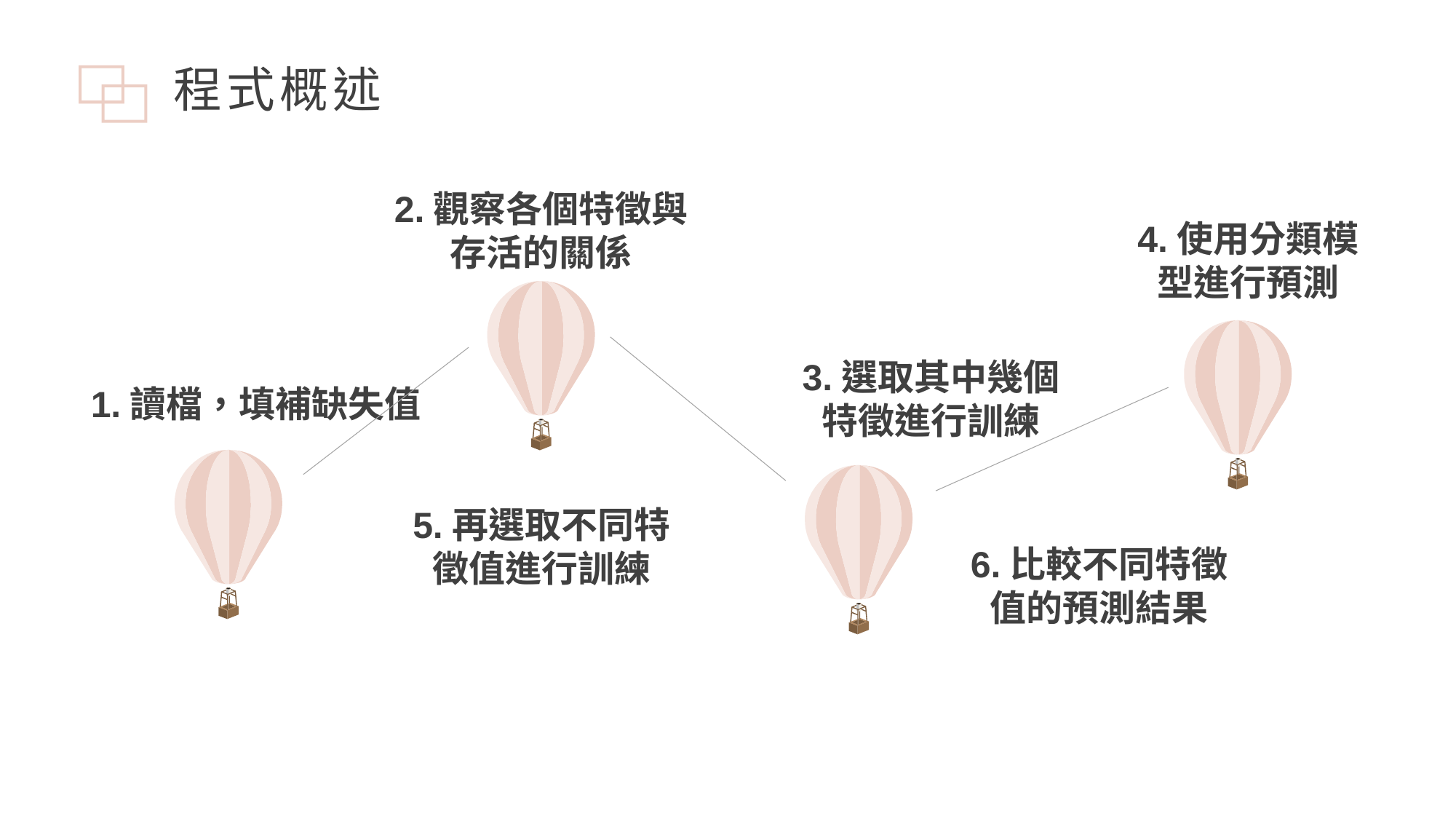

程式概述

2.觀察各個特徵與存活的關係
4.使用分類模型進行預測

3.選取其中幾個特徵進行訓練
1.讀檔，填補缺失值

5.再選取不同特徵值進行訓練
6.比較不同特徵值的預測結果